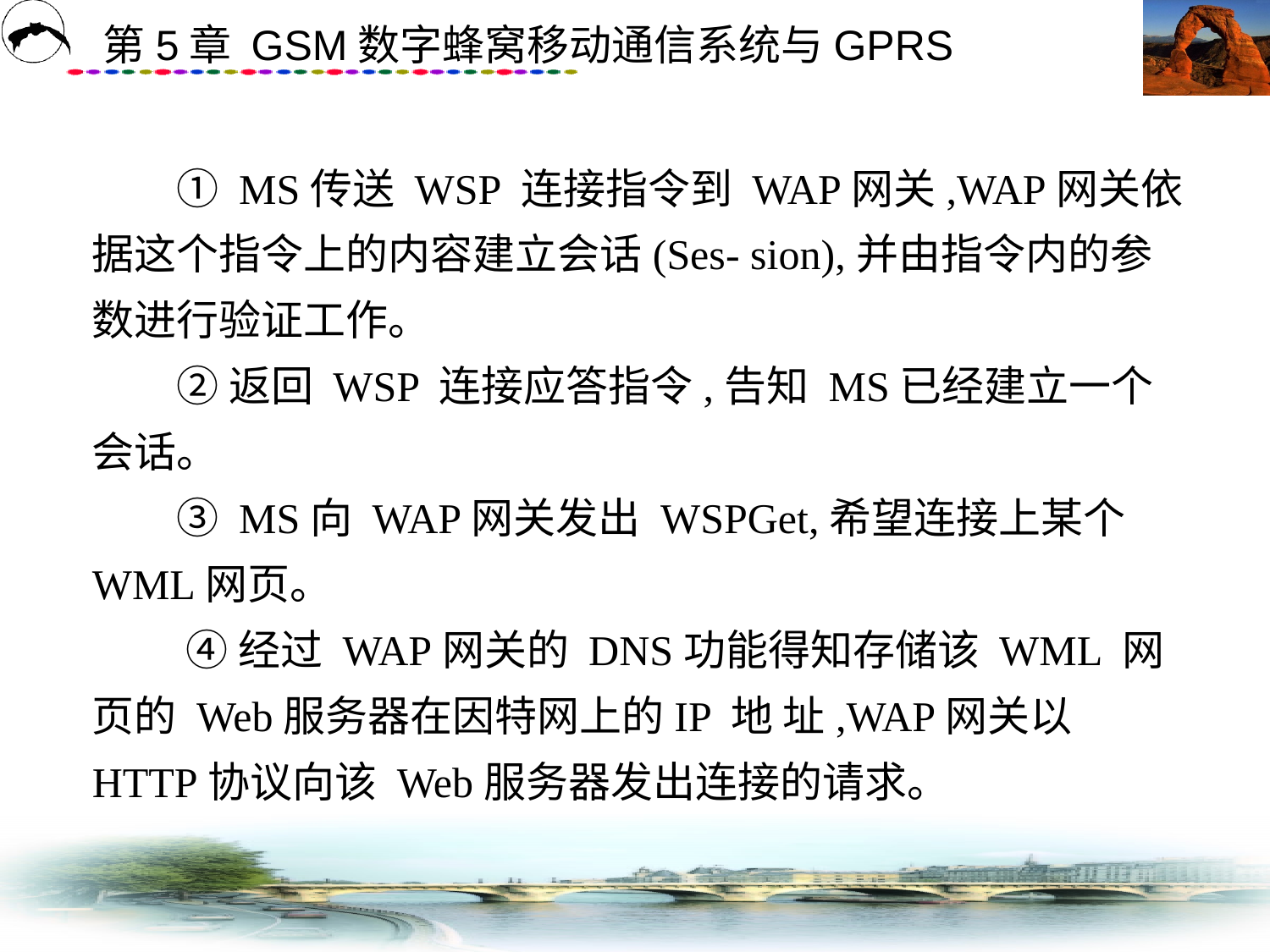

# ① MS传送 WSP 连接指令到 WAP网关,WAP网关依据这个指令上的内容建立会话(Ses- sion),并由指令内的参数进行验证工作。 　　② 返回 WSP 连接应答指令,告知 MS已经建立一个会话。 　　③ MS向 WAP网关发出 WSPGet,希望连接上某个 WML网页。 　　 ④ 经过 WAP网关的 DNS功能得知存储该 WML 网页的 Web服务器在因特网上的IP 地 址,WAP网关以 HTTP协议向该 Web服务器发出连接的请求。